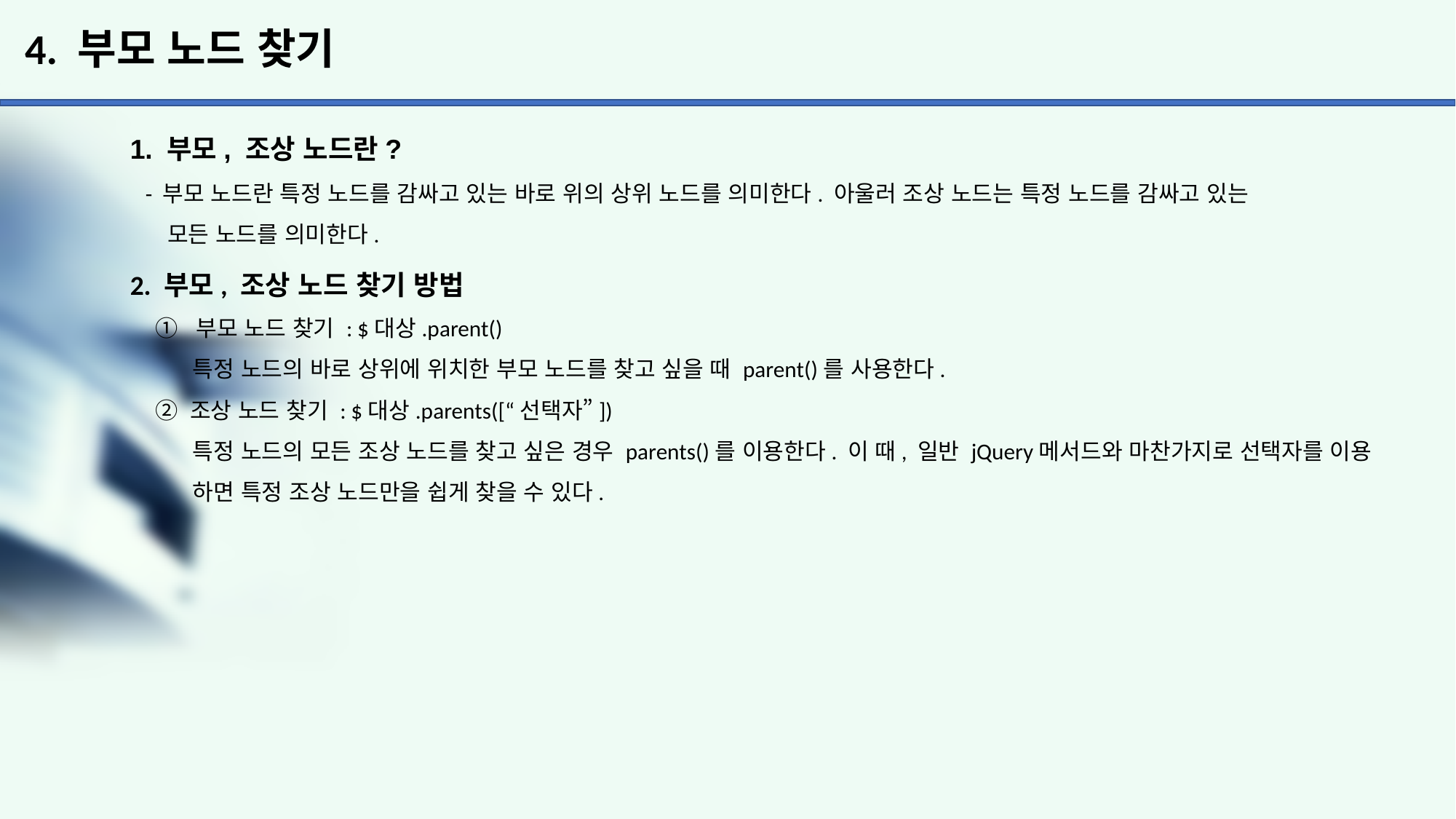

# 4. 부모 노드 찾기
1. 부모, 조상 노드란?
   - 부모 노드란 특정 노드를 감싸고 있는 바로 위의 상위 노드를 의미한다. 아울러 조상 노드는 특정 노드를 감싸고 있는
     모든 노드를 의미한다.

2. 부모, 조상 노드 찾기 방법
    ①  부모 노드 찾기 : $대상.parent()
         특정 노드의 바로 상위에 위치한 부모 노드를 찾고 싶을 때 parent()를 사용한다.
    ② 조상 노드 찾기 : $대상.parents([“선택자”])
         특정 노드의 모든 조상 노드를 찾고 싶은 경우 parents()를 이용한다. 이 때, 일반 jQuery메서드와 마찬가지로 선택자를 이용
         하면 특정 조상 노드만을 쉽게 찾을 수 있다.